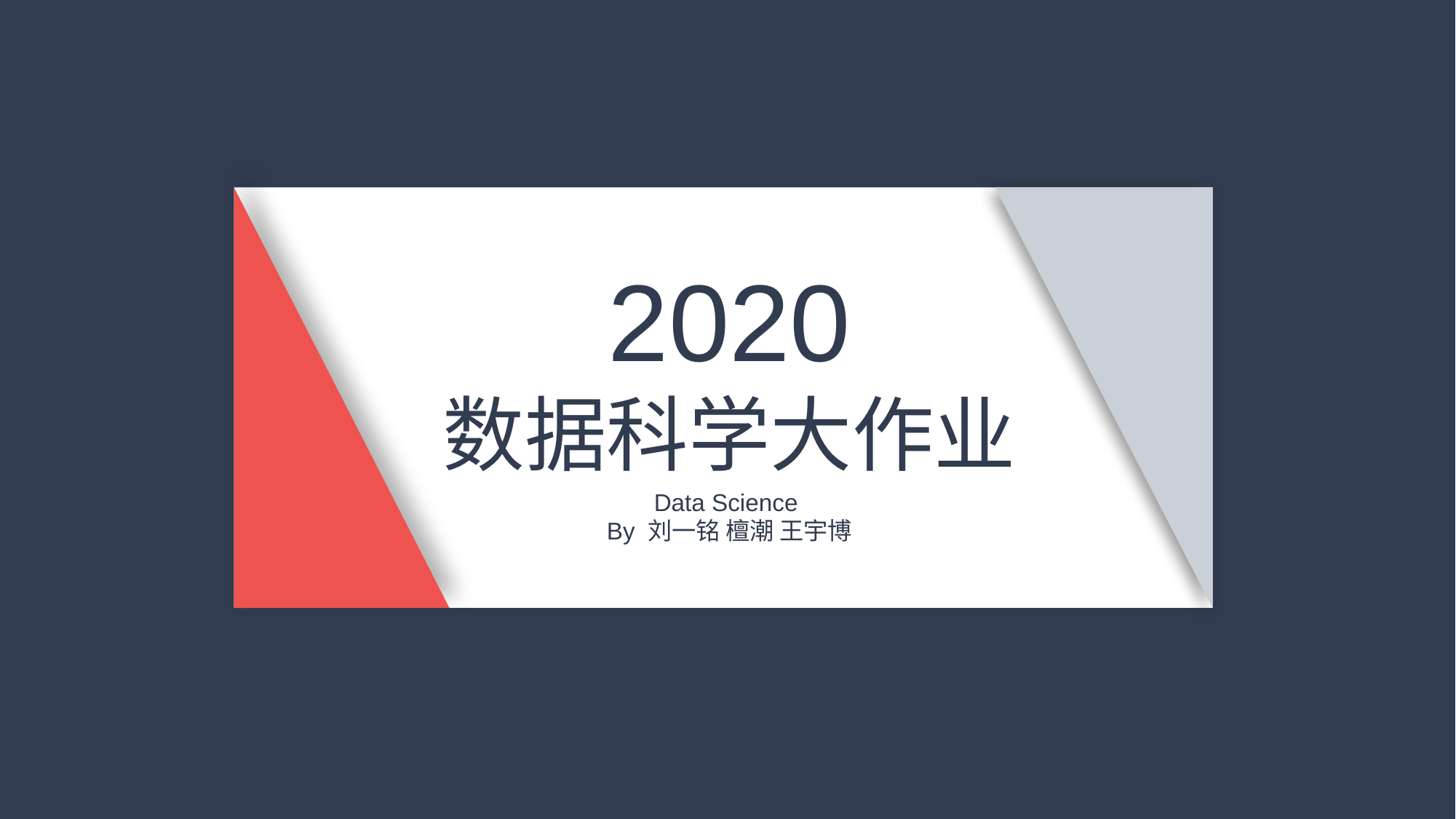

2020
数据科学大作业

Data Science
By 刘一铭 檀潮 王宇博